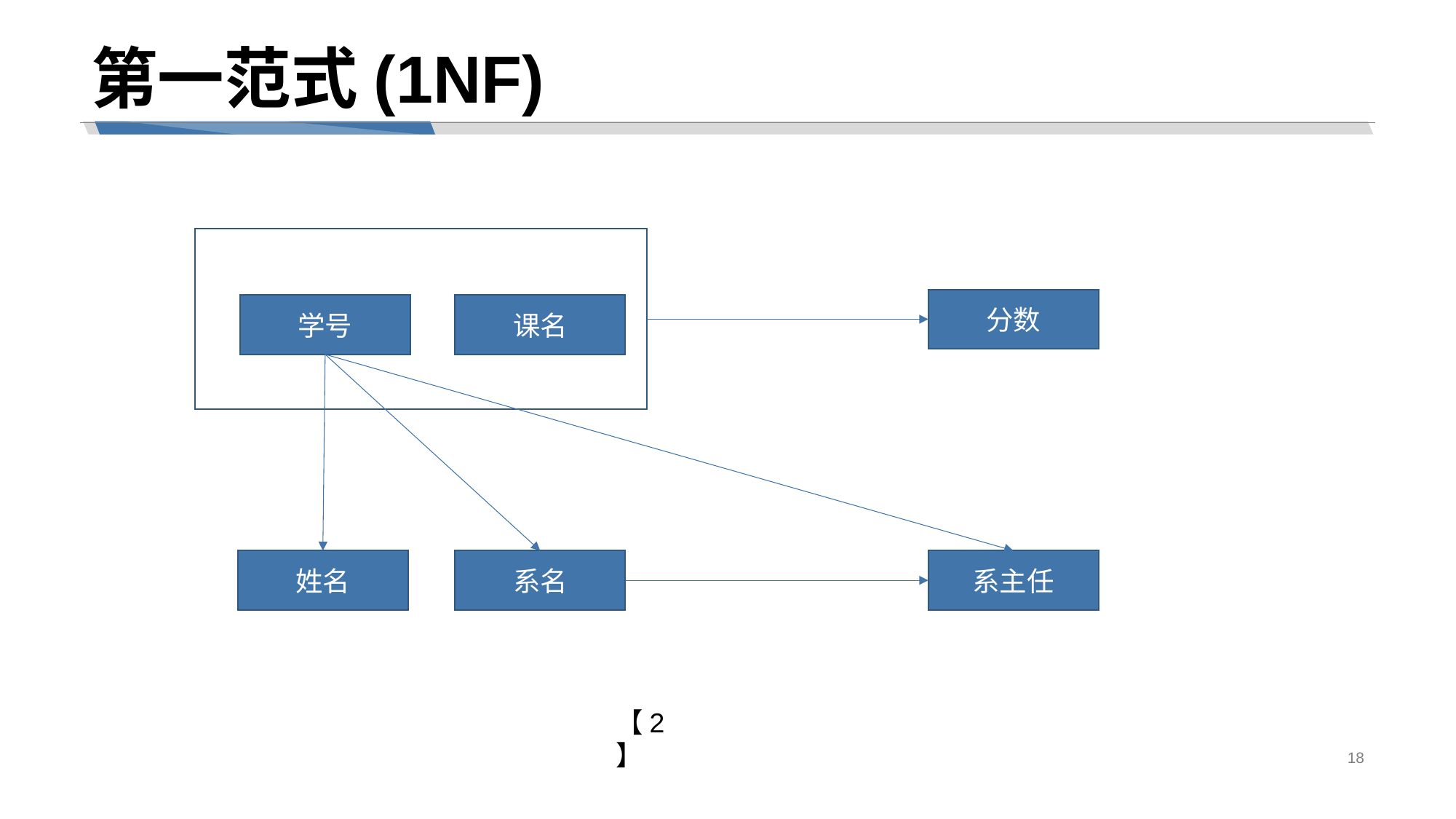

# 第一范式(1NF)

分数
学号
课名
系名
系主任
姓名
【2】
18